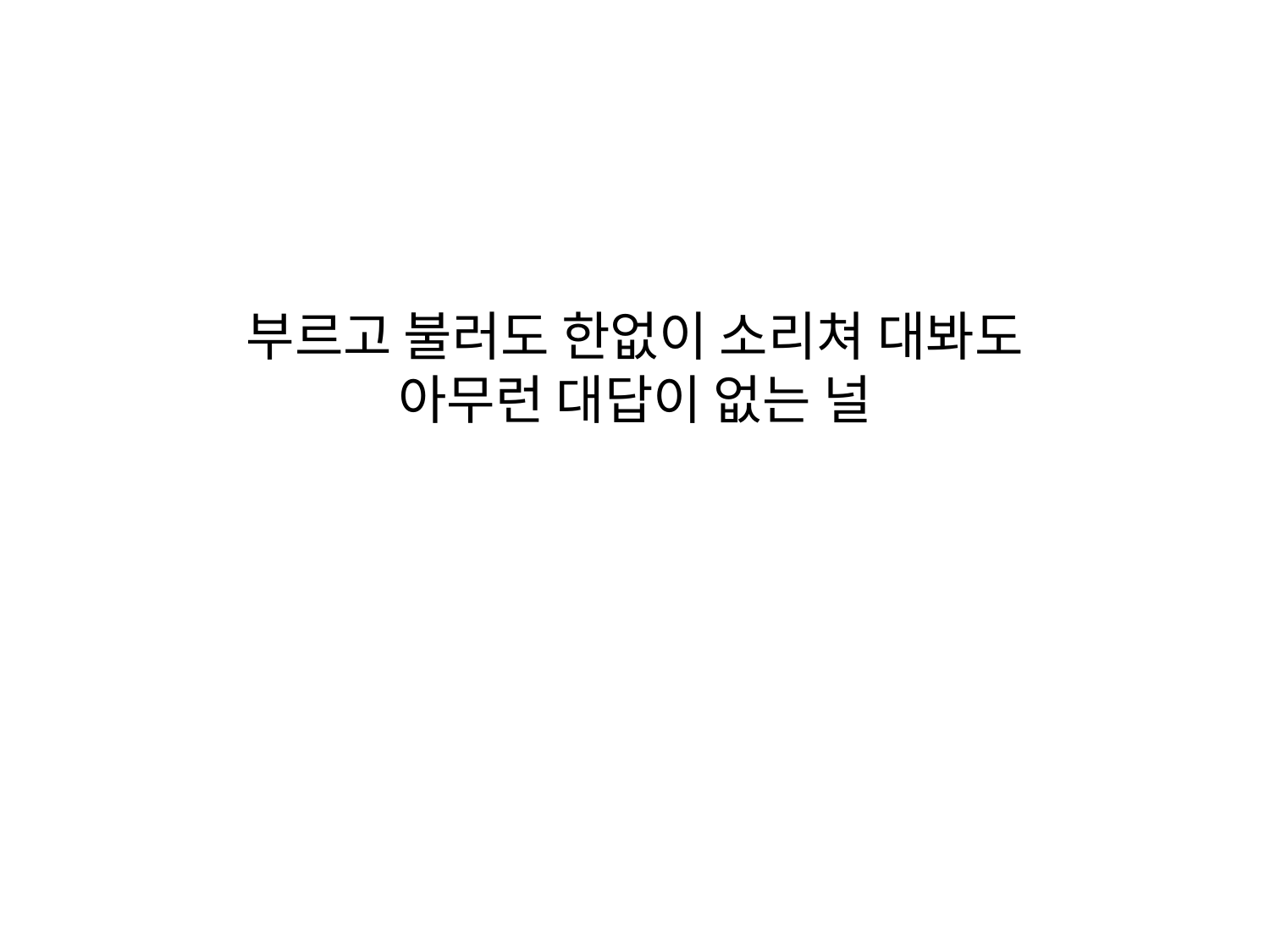

# 부르고 불러도 한없이 소리쳐 대봐도 아무런 대답이 없는 널